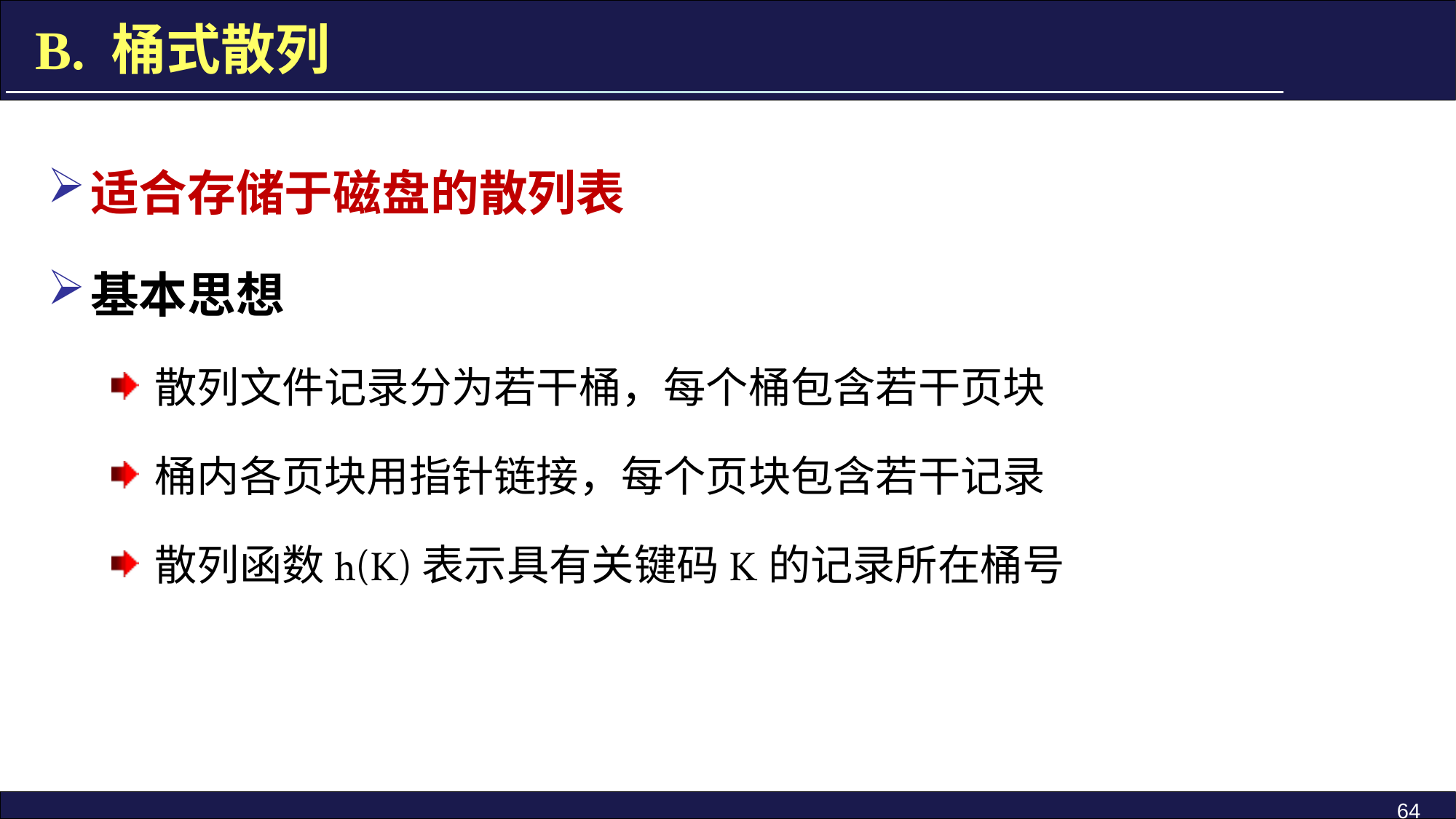

B. 桶式散列
适合存储于磁盘的散列表
基本思想
散列文件记录分为若干桶，每个桶包含若干页块
桶内各页块用指针链接，每个页块包含若干记录
散列函数h(K)表示具有关键码K的记录所在桶号
64